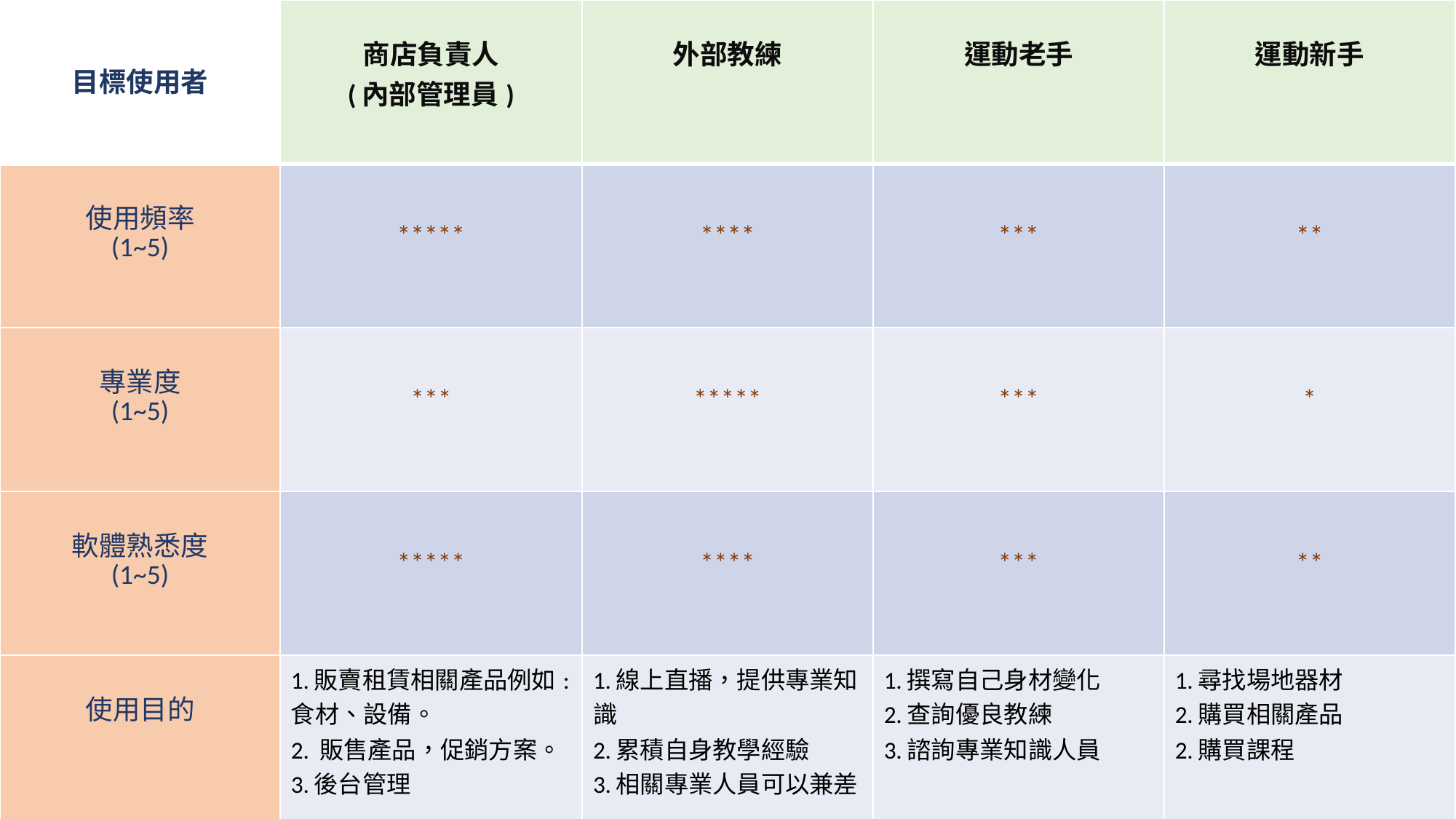

| 目標使用者 | 商店負責人 (內部管理員) | 外部教練 | 運動老手 | 運動新手 |
| --- | --- | --- | --- | --- |
| 使用頻率 (1~5) | \*\*\*\*\* | \*\*\*\* | \*\*\* | \*\* |
| 專業度 (1~5) | \*\*\* | \*\*\*\*\* | \*\*\* | \* |
| 軟體熟悉度 (1~5) | \*\*\*\*\* | \*\*\*\* | \*\*\* | \*\* |
| 使用目的 | 1.販賣租賃相關產品例如:食材、設備。 2. 販售產品，促銷方案。 3.後台管理 | 1.線上直播，提供專業知識 2.累積自身教學經驗 3.相關專業人員可以兼差 | 1.撰寫自己身材變化 2.查詢優良教練 3.諮詢專業知識人員 | 1.尋找場地器材 2.購買相關產品 2.購買課程 |